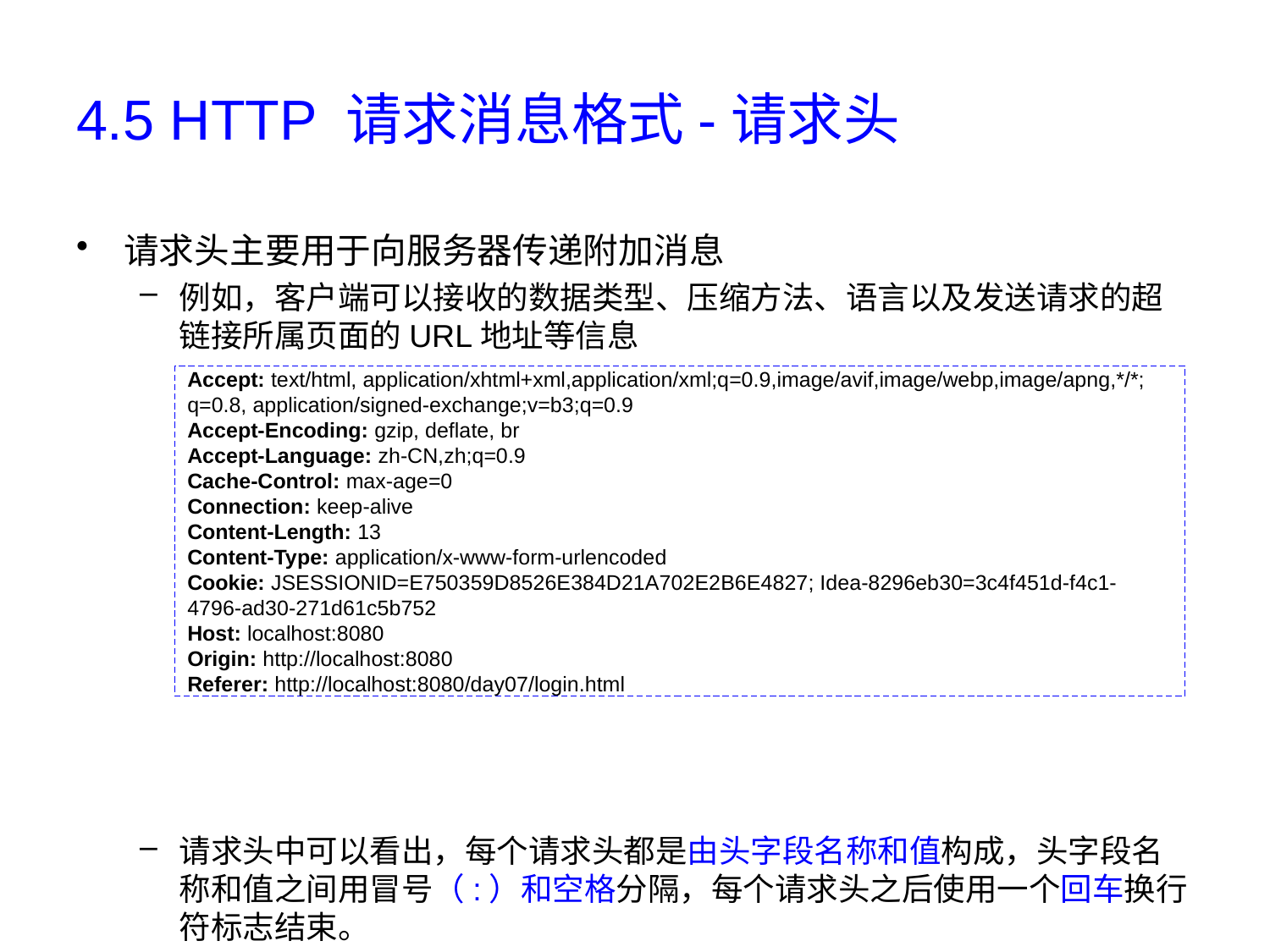

# 4.5 HTTP 请求消息格式-请求头
请求头主要用于向服务器传递附加消息
例如，客户端可以接收的数据类型、压缩方法、语言以及发送请求的超链接所属页面的URL地址等信息

请求头中可以看出，每个请求头都是由头字段名称和值构成，头字段名称和值之间用冒号（:）和空格分隔，每个请求头之后使用一个回车换行符标志结束。
需要注意的是，头字段名称不区分大小写，但习惯上将单词的第一个字母大写。

Accept: text/html, application/xhtml+xml,application/xml;q=0.9,image/avif,image/webp,image/apng,*/*; q=0.8, application/signed-exchange;v=b3;q=0.9
Accept-Encoding: gzip, deflate, br
Accept-Language: zh-CN,zh;q=0.9
Cache-Control: max-age=0
Connection: keep-alive
Content-Length: 13
Content-Type: application/x-www-form-urlencoded
Cookie: JSESSIONID=E750359D8526E384D21A702E2B6E4827; Idea-8296eb30=3c4f451d-f4c1-4796-ad30-271d61c5b752
Host: localhost:8080
Origin: http://localhost:8080
Referer: http://localhost:8080/day07/login.html